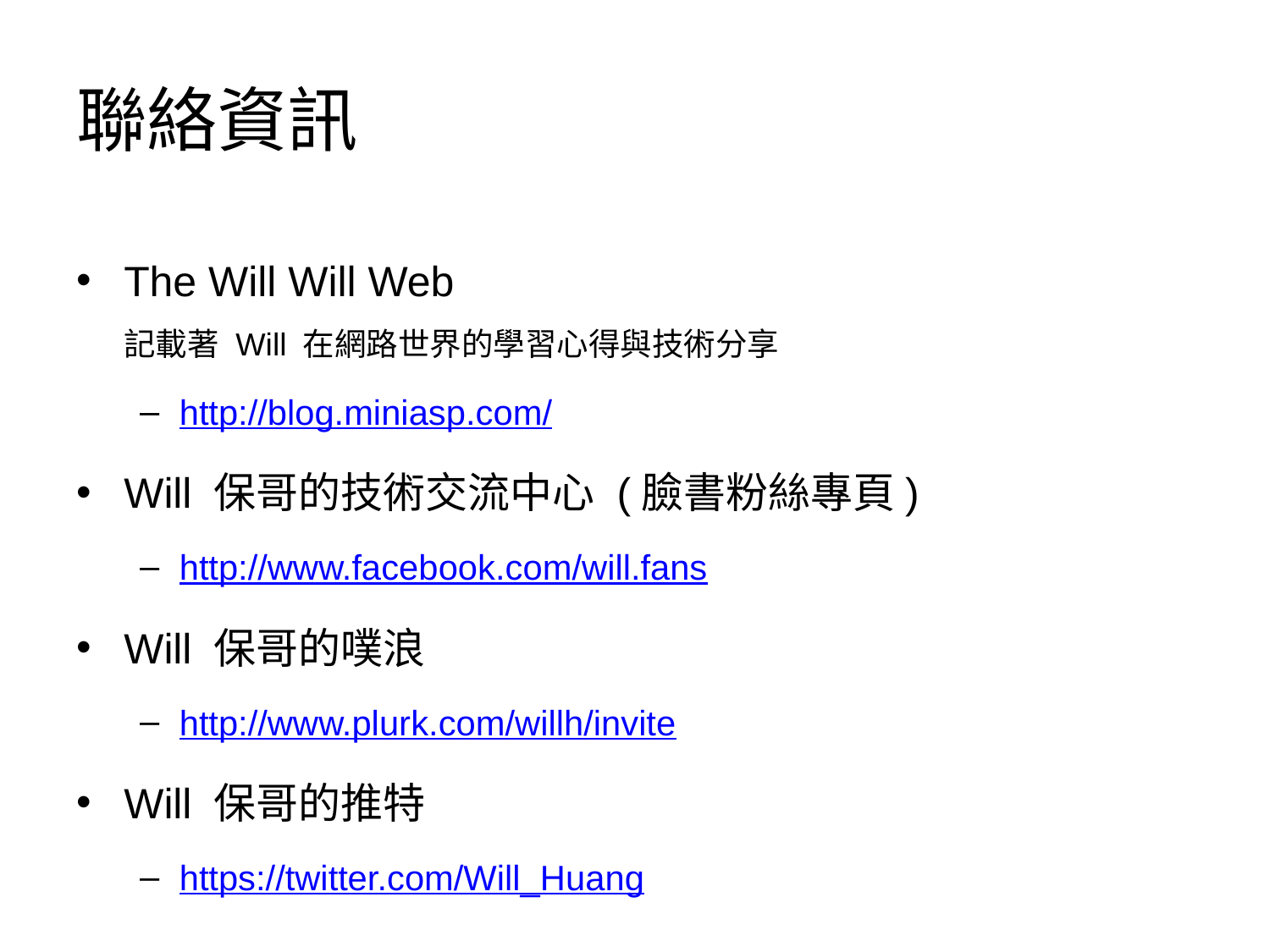

# 聯絡資訊
The Will Will Web
記載著 Will 在網路世界的學習心得與技術分享
http://blog.miniasp.com/
Will 保哥的技術交流中心 (臉書粉絲專頁)
http://www.facebook.com/will.fans
Will 保哥的噗浪
http://www.plurk.com/willh/invite
Will 保哥的推特
https://twitter.com/Will_Huang